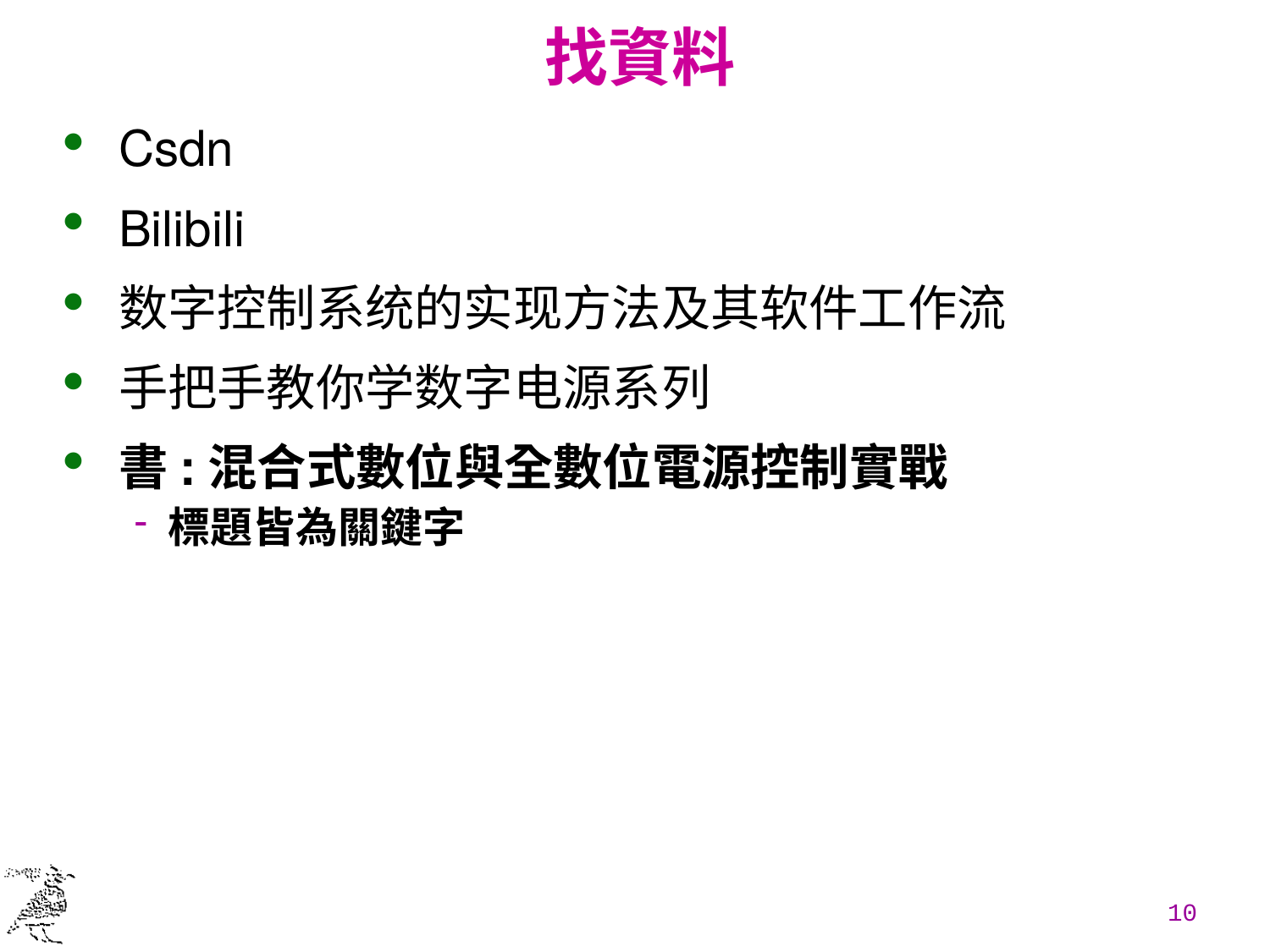

# 找資料
Csdn
Bilibili
数字控制系统的实现方法及其软件工作流
手把手教你学数字电源系列
書:混合式數位與全數位電源控制實戰
標題皆為關鍵字

10